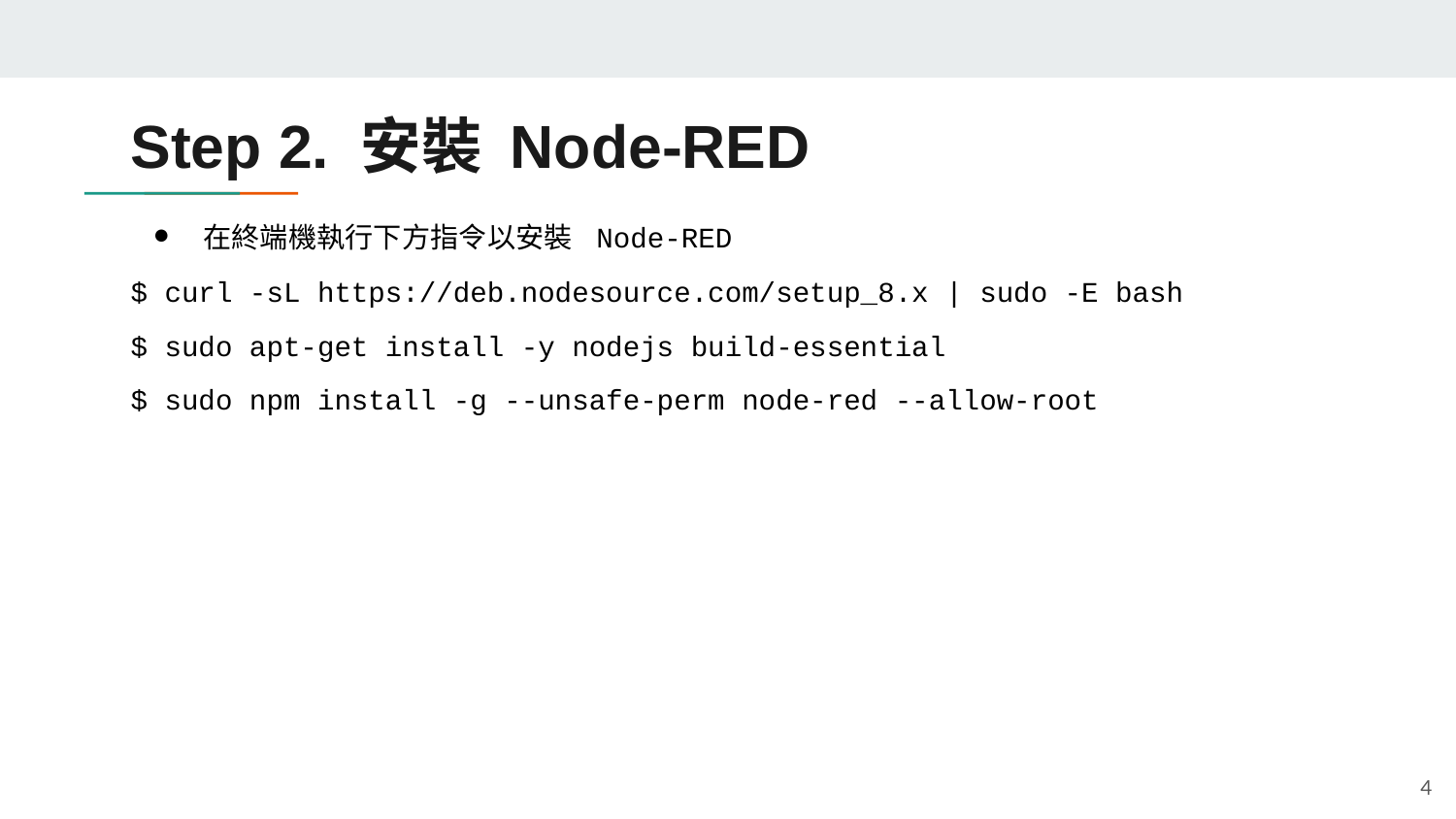

# Step 2. 安裝 Node-RED
在終端機執行下方指令以安裝 Node-RED
$ curl -sL https://deb.nodesource.com/setup_8.x | sudo -E bash
$ sudo apt-get install -y nodejs build-essential
$ sudo npm install -g --unsafe-perm node-red --allow-root
4